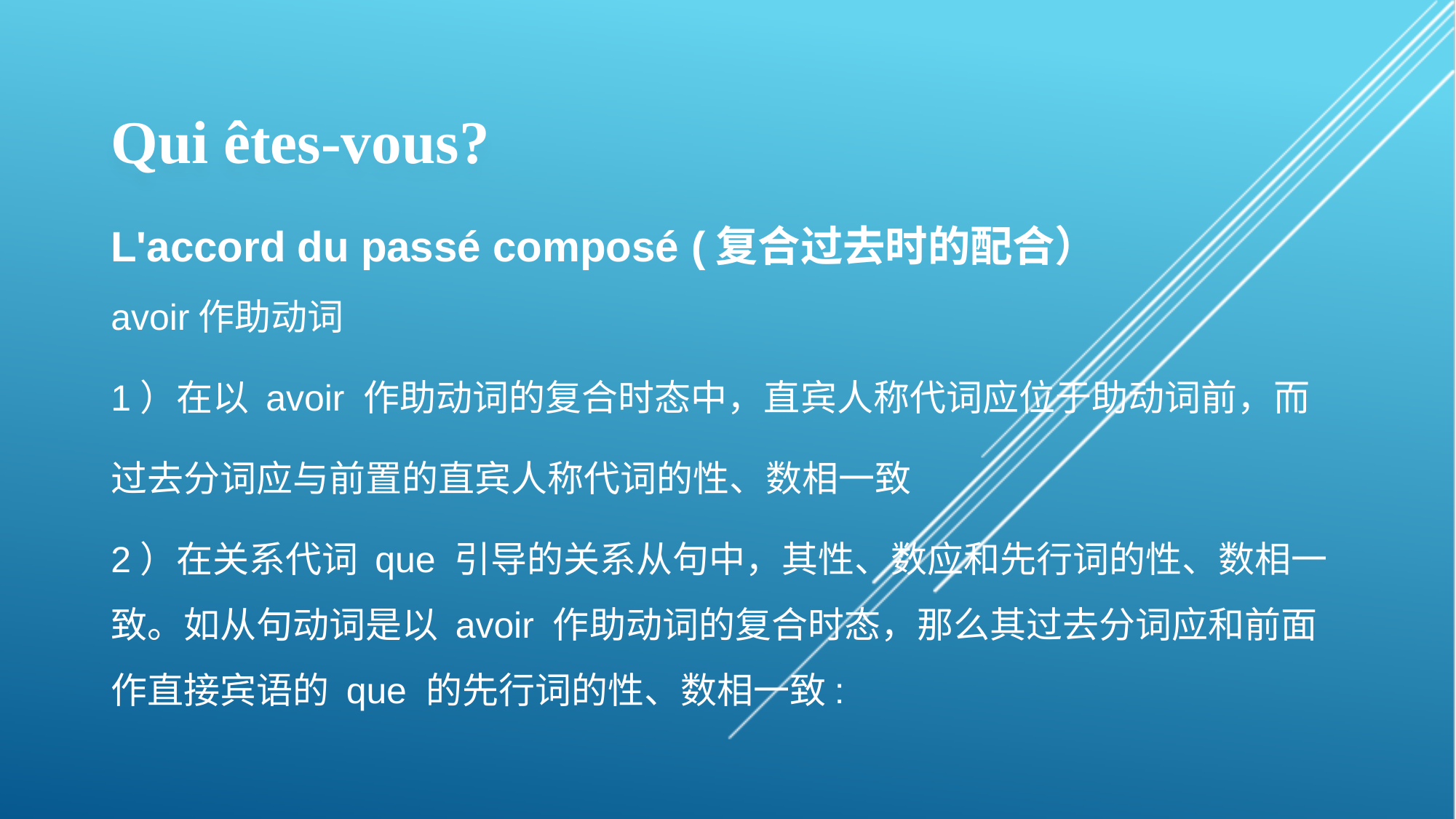

# Qui êtes-vous?
L'accord du passé composé (复合过去时的配合）
avoir作助动词
1）在以 avoir 作助动词的复合时态中，直宾人称代词应位于助动词前，而
过去分词应与前置的直宾人称代词的性、数相一致
2）在关系代词 que 引导的关系从句中，其性、数应和先行词的性、数相一致。如从句动词是以 avoir 作助动词的复合时态，那么其过去分词应和前面作直接宾语的 que 的先行词的性、数相一致: